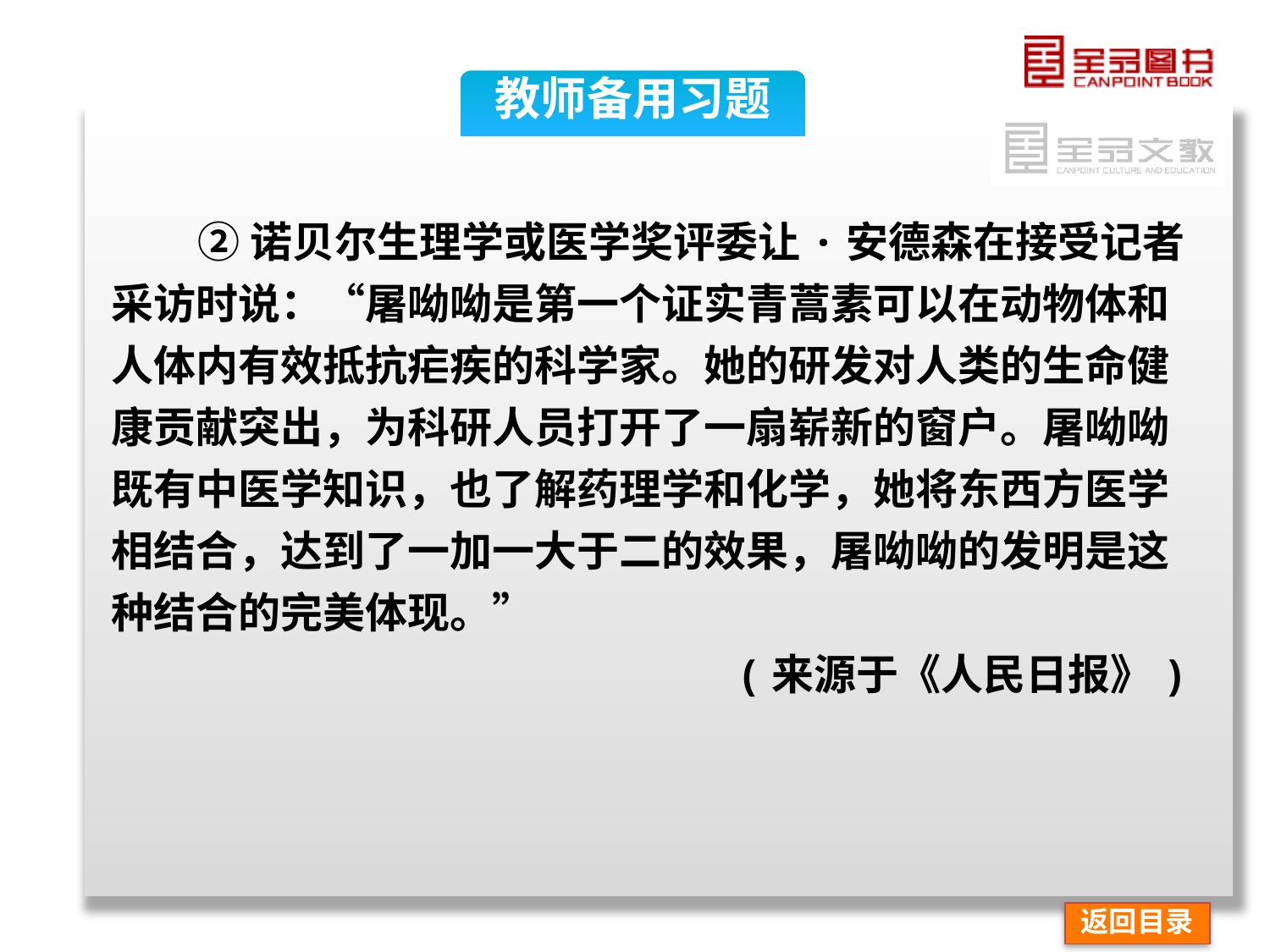

教师备用习题
②诺贝尔生理学或医学奖评委让·安德森在接受记者采访时说：“屠呦呦是第一个证实青蒿素可以在动物体和人体内有效抵抗疟疾的科学家。她的研发对人类的生命健康贡献突出，为科研人员打开了一扇崭新的窗户。屠呦呦既有中医学知识，也了解药理学和化学，她将东西方医学相结合，达到了一加一大于二的效果，屠呦呦的发明是这种结合的完美体现。”
(来源于《人民日报》)
返回目录